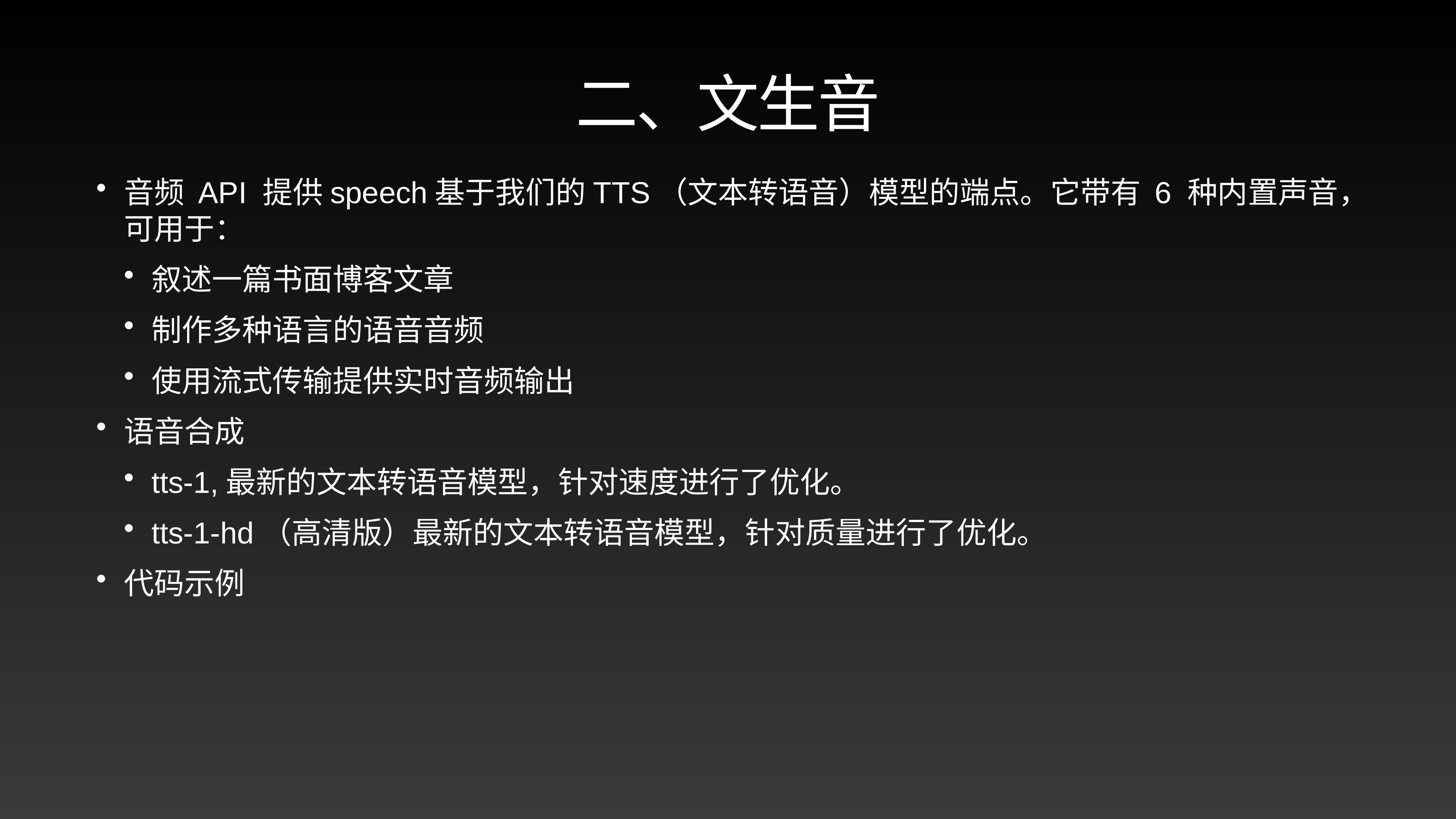

# 二、文生音
音频 API 提供speech基于我们的TTS（文本转语音）模型的端点。它带有 6 种内置声音，可用于：
叙述一篇书面博客文章
制作多种语言的语音音频
使用流式传输提供实时音频输出
语音合成
tts-1,最新的文本转语音模型，针对速度进行了优化。
tts-1-hd（高清版）最新的文本转语音模型，针对质量进行了优化。
代码示例